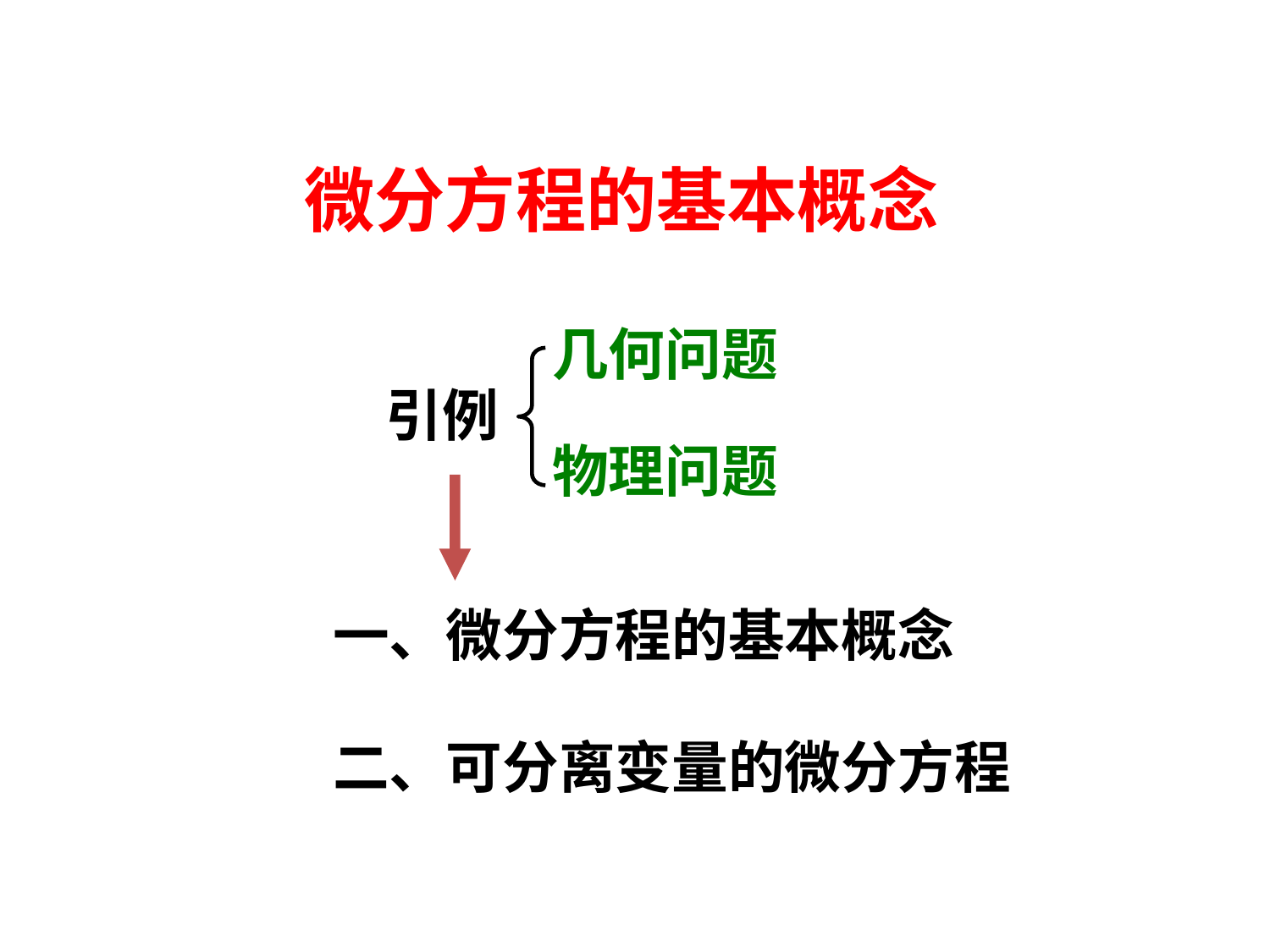

微分方程的基本概念
几何问题

引例
物理问题

一、微分方程的基本概念
二、可分离变量的微分方程